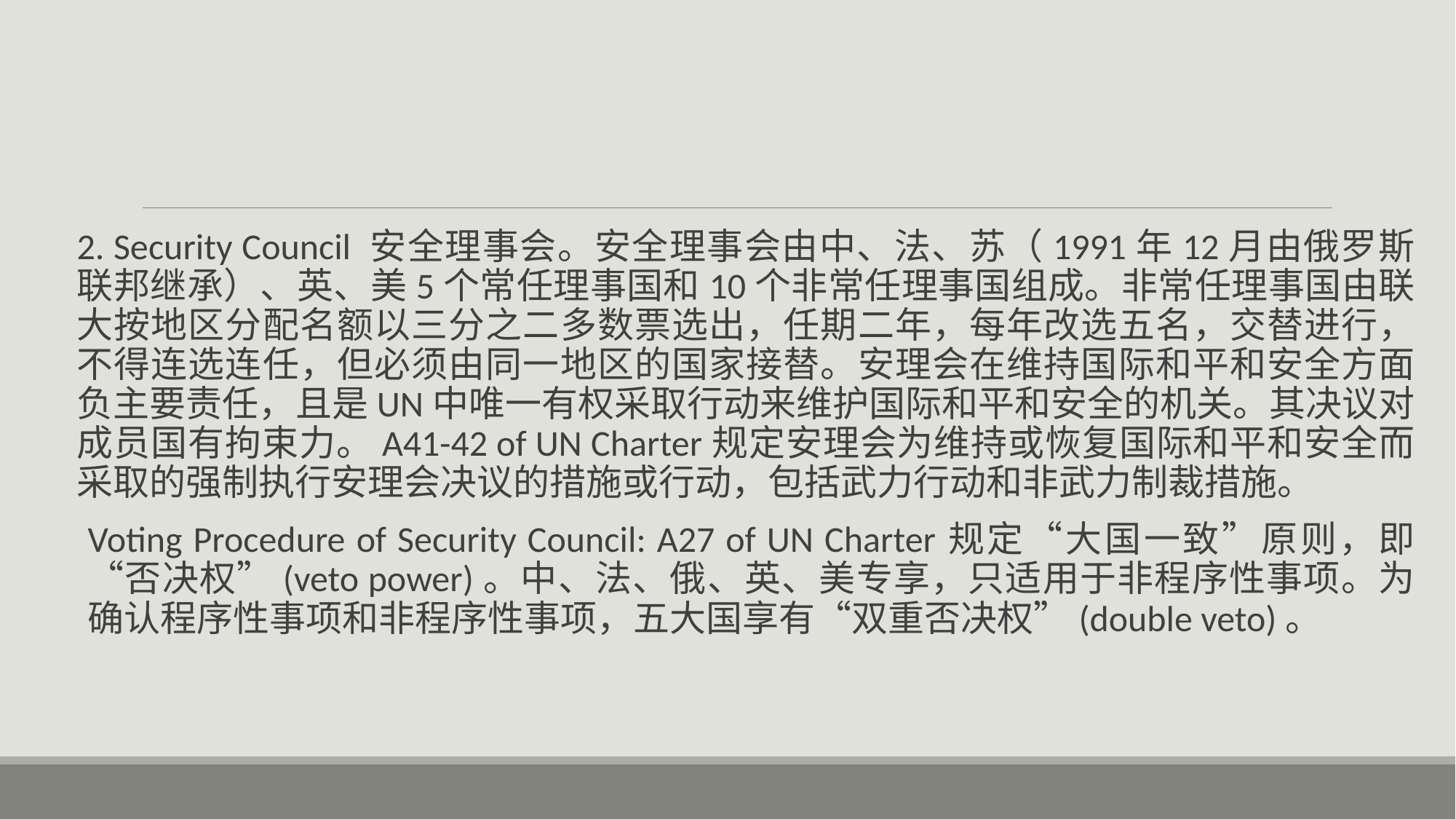

#
2. Security Council 安全理事会。安全理事会由中、法、苏（1991年12月由俄罗斯联邦继承）、英、美5个常任理事国和10个非常任理事国组成。非常任理事国由联大按地区分配名额以三分之二多数票选出，任期二年，每年改选五名，交替进行，不得连选连任，但必须由同一地区的国家接替。安理会在维持国际和平和安全方面负主要责任，且是UN中唯一有权采取行动来维护国际和平和安全的机关。其决议对成员国有拘束力。A41-42 of UN Charter规定安理会为维持或恢复国际和平和安全而采取的强制执行安理会决议的措施或行动，包括武力行动和非武力制裁措施。
Voting Procedure of Security Council: A27 of UN Charter规定“大国一致”原则，即“否决权”(veto power)。中、法、俄、英、美专享，只适用于非程序性事项。为确认程序性事项和非程序性事项，五大国享有“双重否决权”(double veto)。